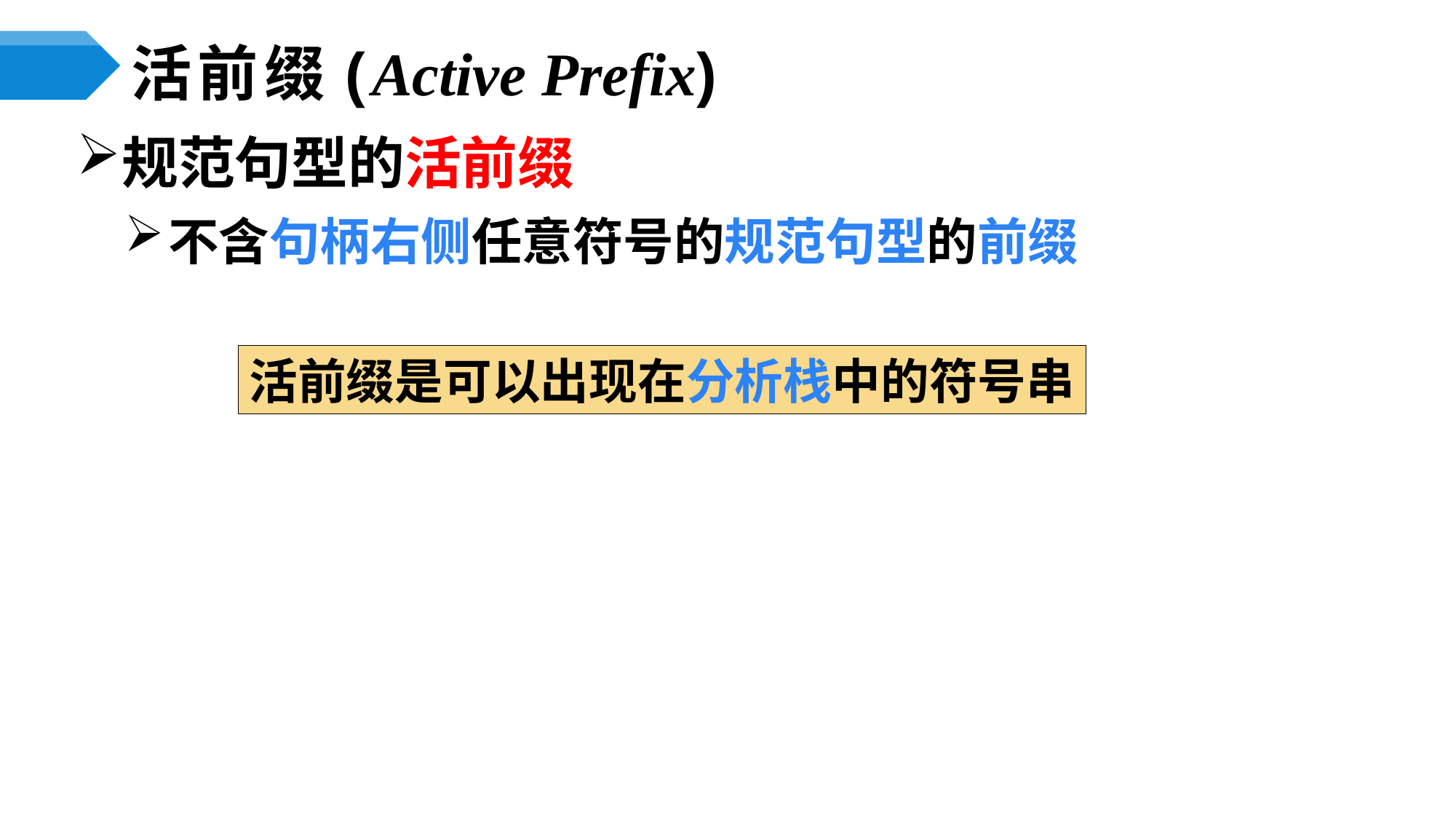

# 活前缀(Active Prefix)
规范句型的活前缀
不含句柄右侧任意符号的规范句型的前缀

活前缀是可以出现在分析栈中的符号串